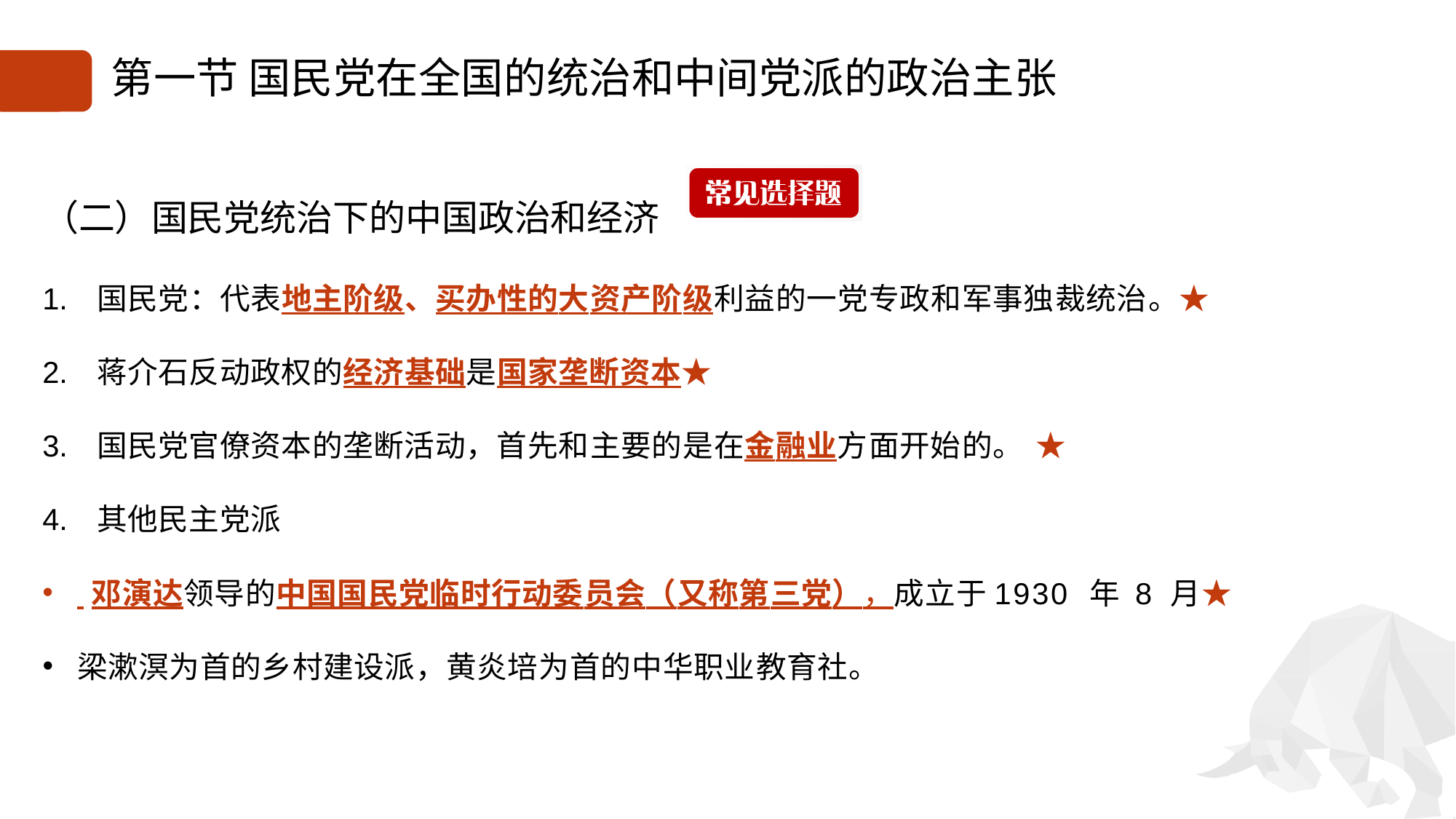

# 第一节 国民党在全国的统治和中间党派的政治主张

（二）国民党统治下的中国政治和经济

国民党：代表地主阶级、买办性的大资产阶级利益的一党专政和军事独裁统治。★

蒋介石反动政权的经济基础是国家垄断资本★

国民党官僚资本的垄断活动，首先和主要的是在金融业方面开始的。 ★

其他民主党派

 邓演达领导的中国国民党临时行动委员会（又称第三党），成立于1930 年 8 月★

梁漱溟为首的乡村建设派，黄炎培为首的中华职业教育社。